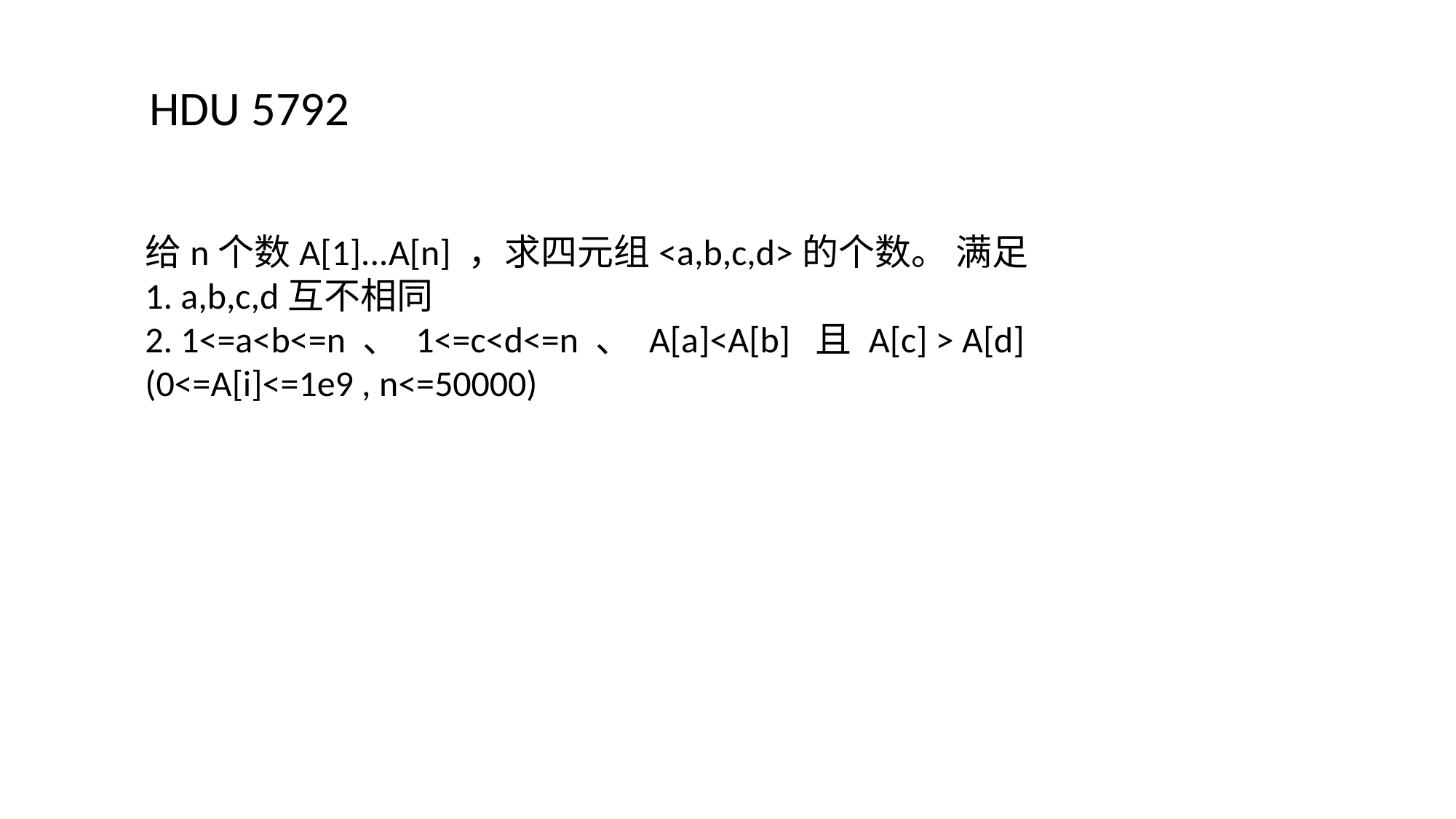

HDU 5792
给n个数A[1]...A[n] ，求四元组<a,b,c,d>的个数。 满足
1. a,b,c,d互不相同
2. 1<=a<b<=n 、 1<=c<d<=n 、 A[a]<A[b]  且 A[c] > A[d]
(0<=A[i]<=1e9 , n<=50000)